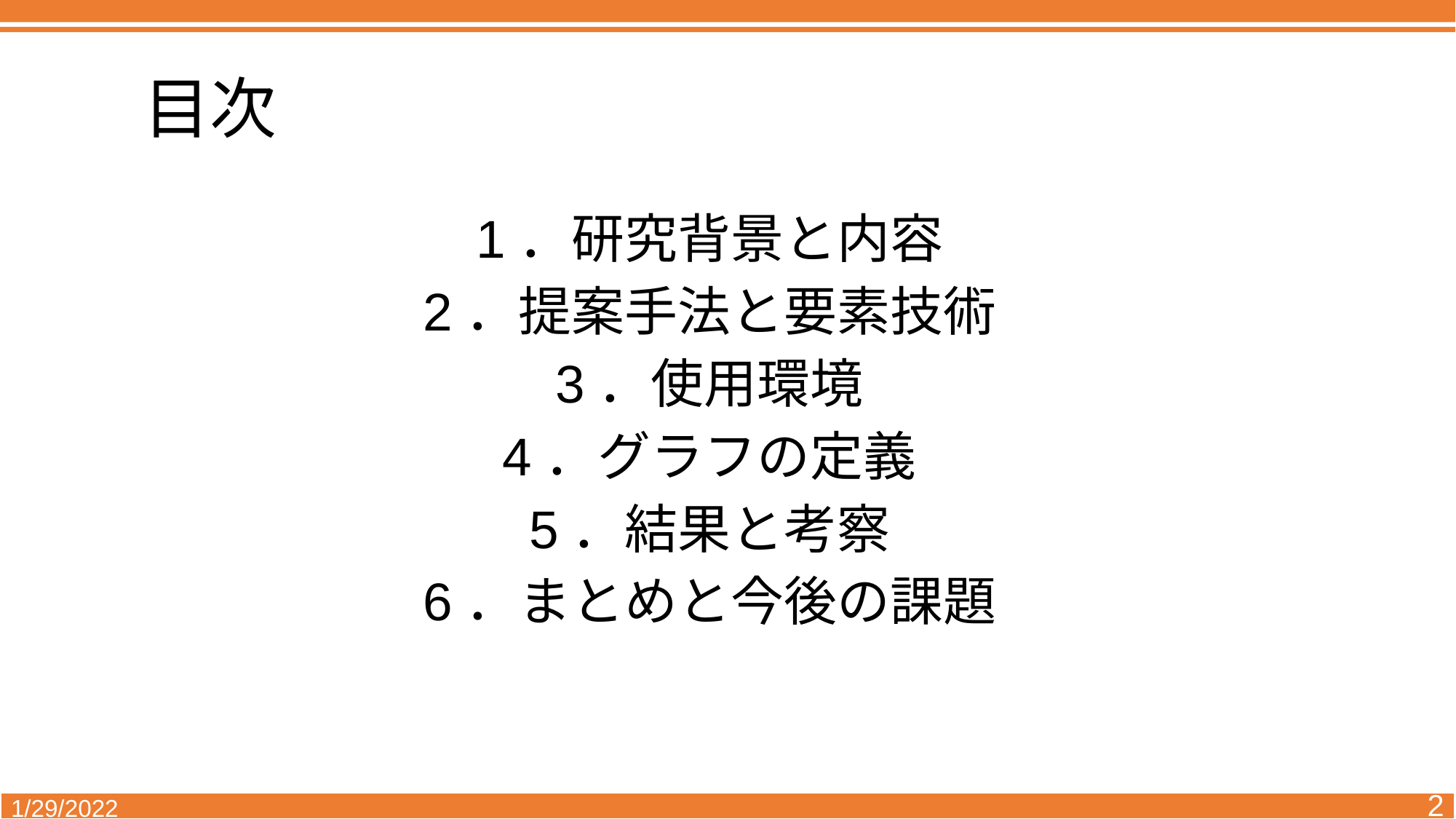

# 目次
1．研究背景と内容
2．提案手法と要素技術
3．使用環境
4．グラフの定義
5．結果と考察
6．まとめと今後の課題
2
1/29/2022